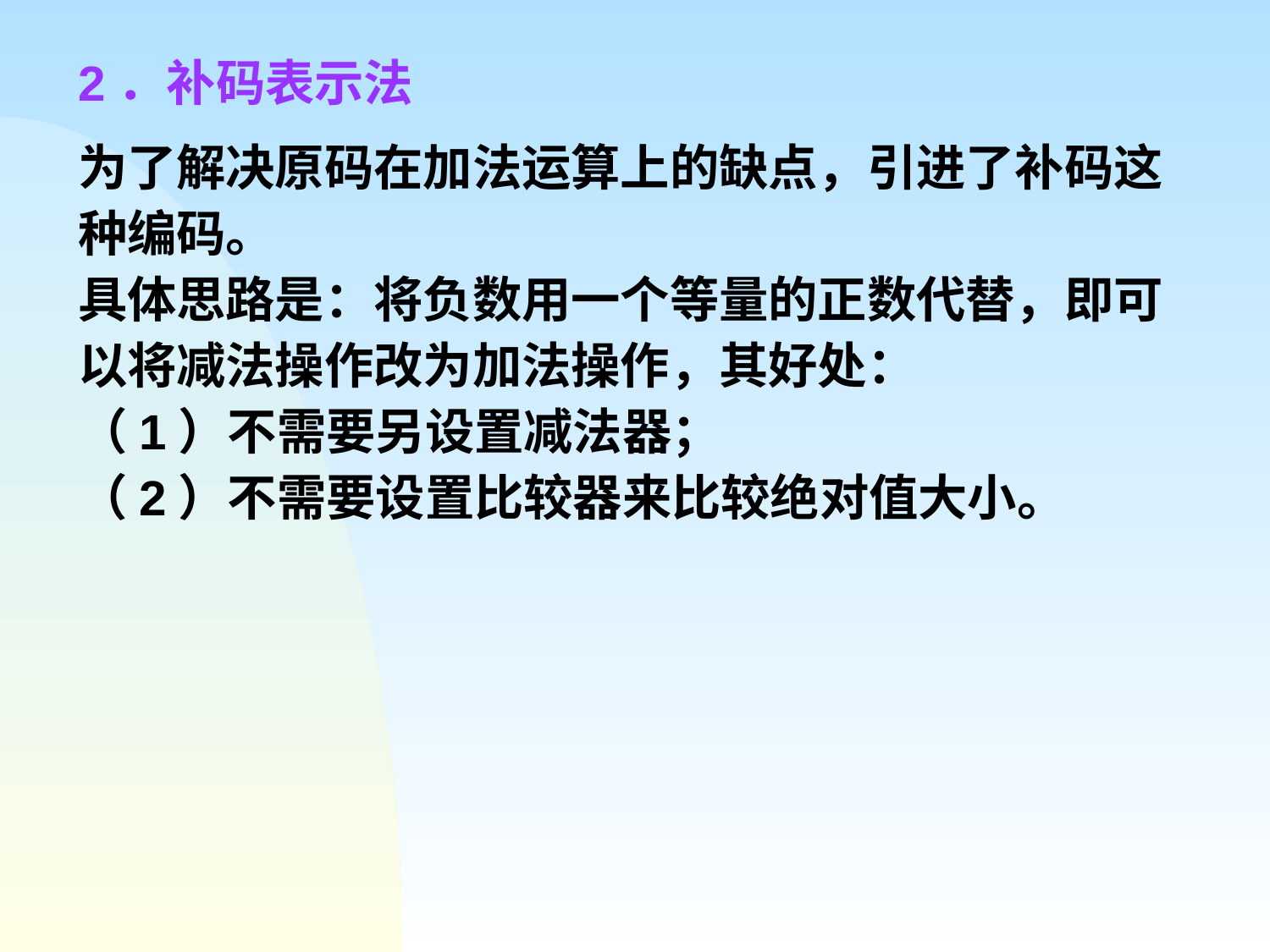

2．补码表示法
为了解决原码在加法运算上的缺点，引进了补码这
种编码。
具体思路是：将负数用一个等量的正数代替，即可
以将减法操作改为加法操作，其好处：
（1）不需要另设置减法器；
（2）不需要设置比较器来比较绝对值大小。
32